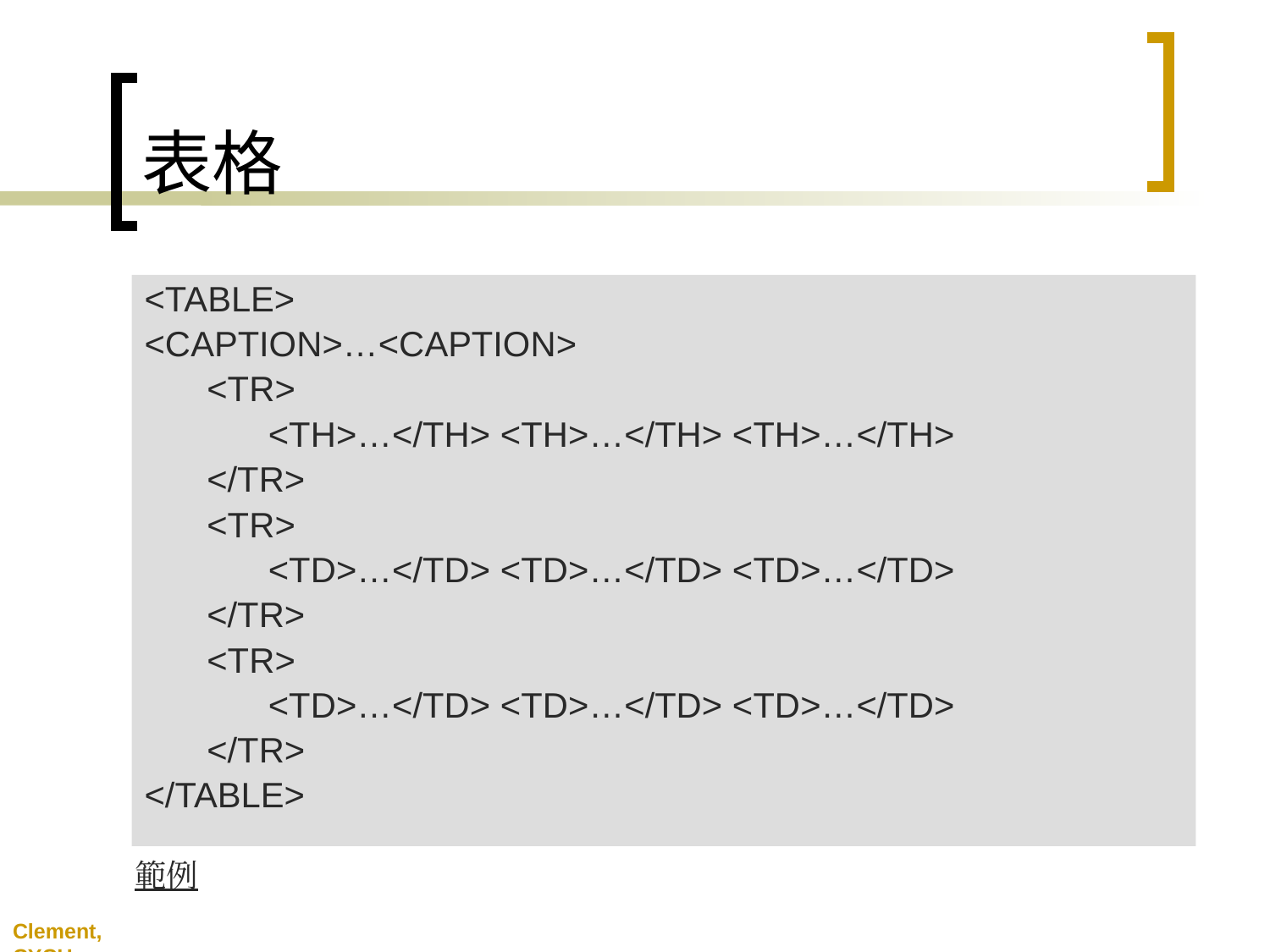

# 表格
<TABLE>
<CAPTION>…<CAPTION>
<TR>
<TH>…</TH> <TH>…</TH> <TH>…</TH>
</TR>
<TR>
<TD>…</TD> <TD>…</TD> <TD>…</TD>
</TR>
<TR>
<TD>…</TD> <TD>…</TD> <TD>…</TD>
</TR>
</TABLE>
範例